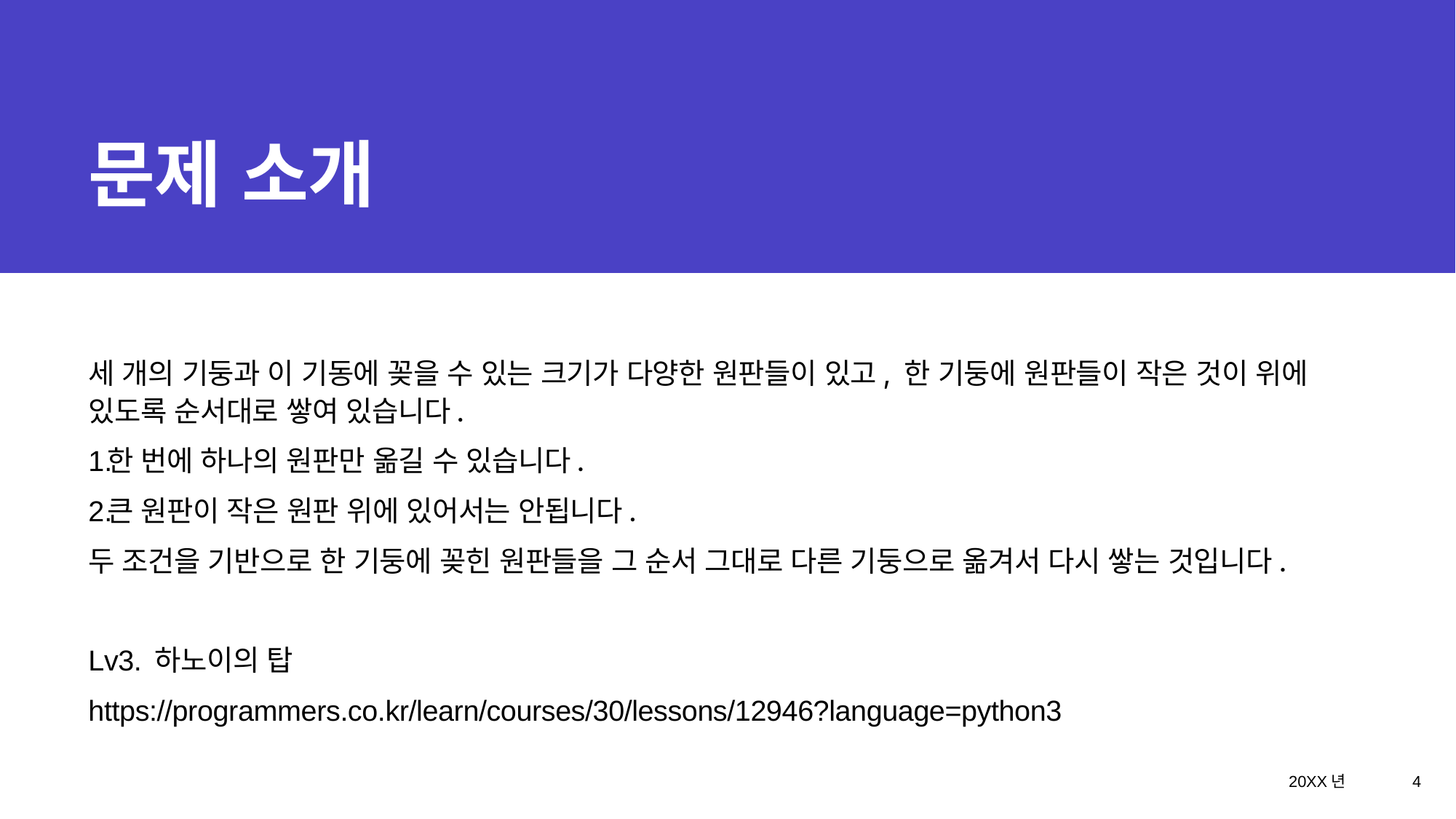

# 문제 소개
세 개의 기둥과 이 기동에 꽂을 수 있는 크기가 다양한 원판들이 있고, 한 기둥에 원판들이 작은 것이 위에 있도록 순서대로 쌓여 있습니다.
한 번에 하나의 원판만 옮길 수 있습니다.
큰 원판이 작은 원판 위에 있어서는 안됩니다.
두 조건을 기반으로 한 기둥에 꽂힌 원판들을 그 순서 그대로 다른 기둥으로 옮겨서 다시 쌓는 것입니다.

Lv3. 하노이의 탑
https://programmers.co.kr/learn/courses/30/lessons/12946?language=python3
20XX년
프레젠테이션 제목
4